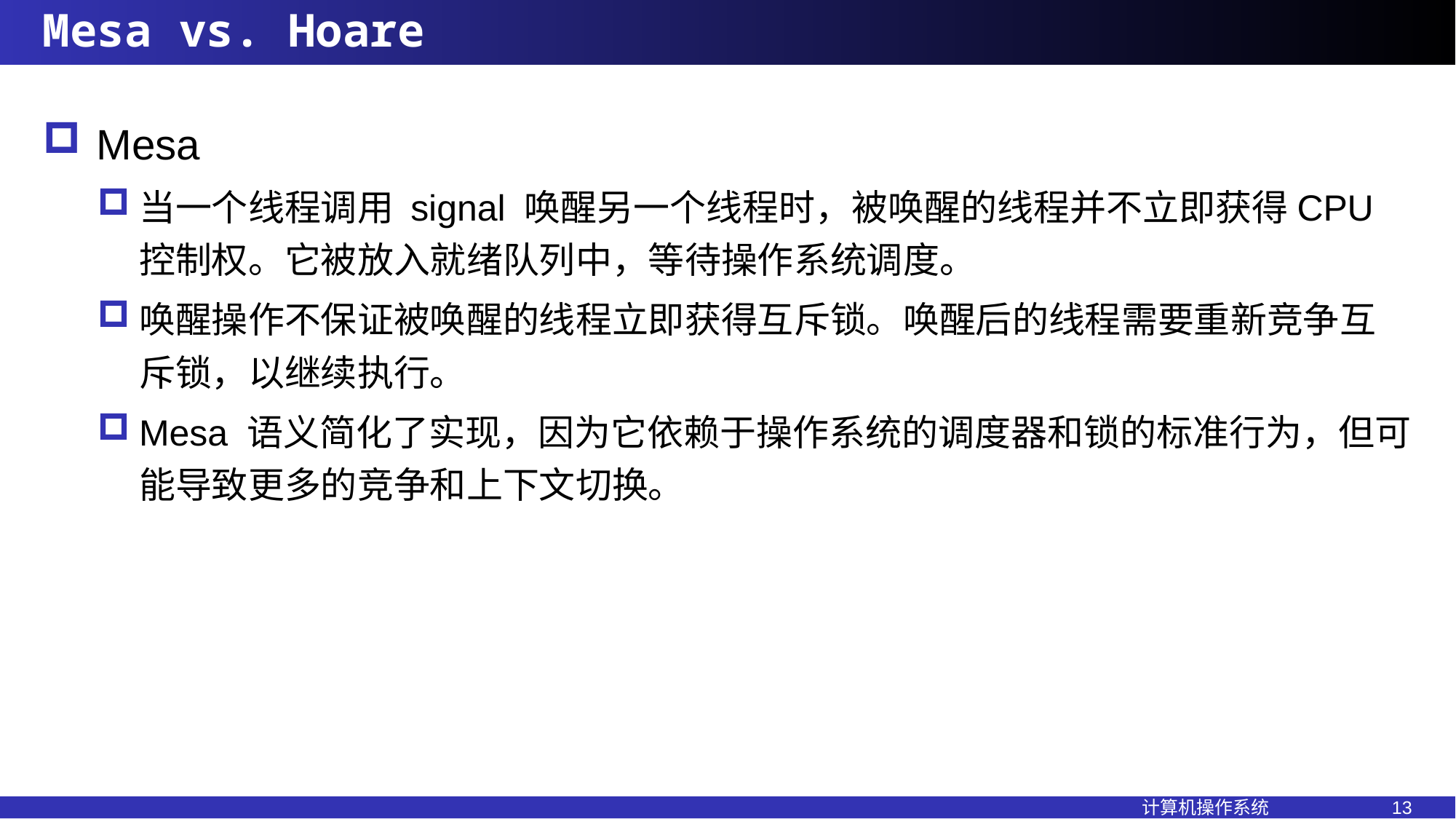

# Mesa vs. Hoare
Mesa
当一个线程调用 signal 唤醒另一个线程时，被唤醒的线程并不立即获得CPU控制权。它被放入就绪队列中，等待操作系统调度。
唤醒操作不保证被唤醒的线程立即获得互斥锁。唤醒后的线程需要重新竞争互斥锁，以继续执行。
Mesa 语义简化了实现，因为它依赖于操作系统的调度器和锁的标准行为，但可能导致更多的竞争和上下文切换。
计算机操作系统                     13